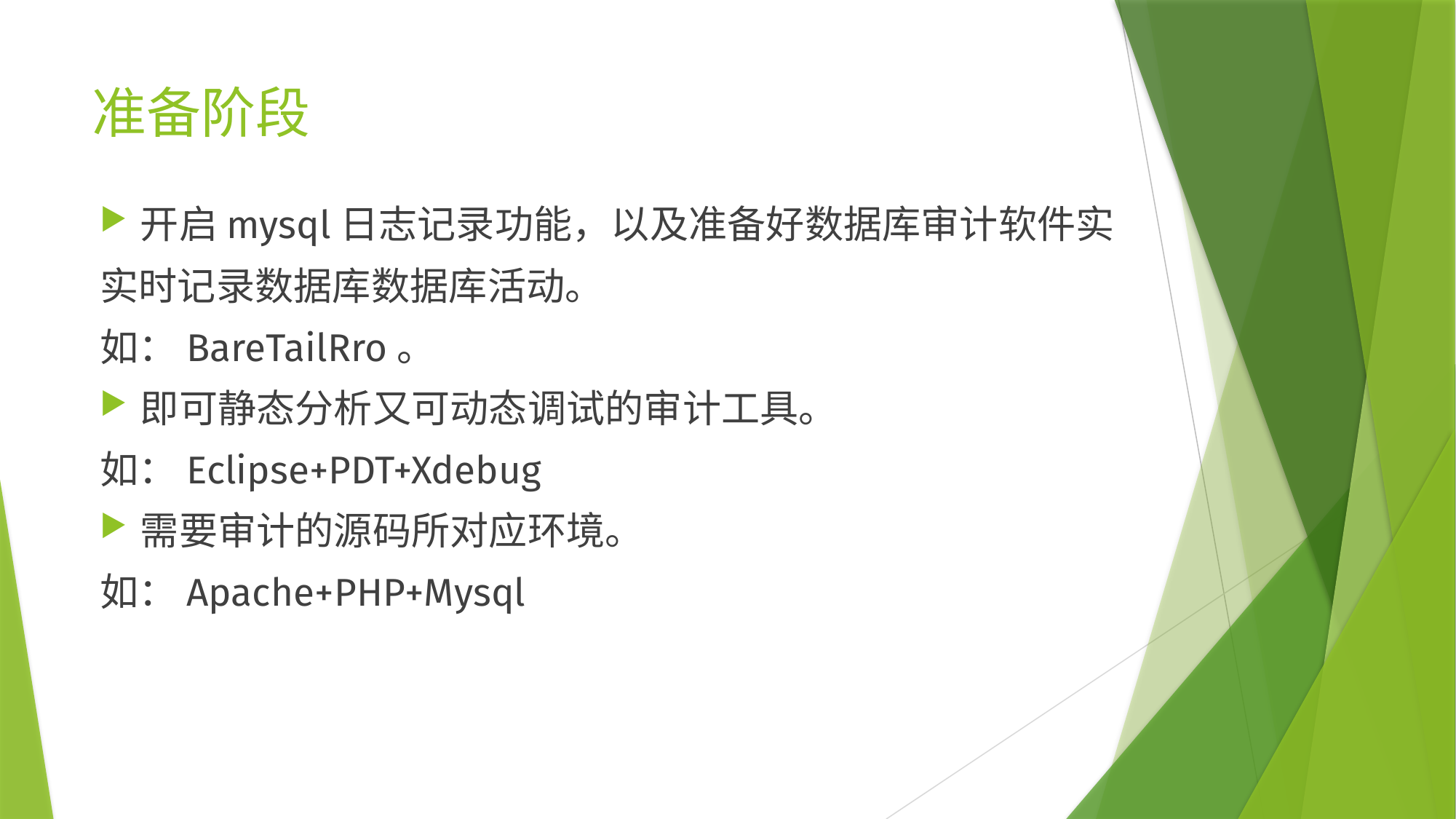

# 准备阶段
开启mysql日志记录功能，以及准备好数据库审计软件实
实时记录数据库数据库活动。
如：BareTailRro。
即可静态分析又可动态调试的审计工具。
如：Eclipse+PDT+Xdebug
需要审计的源码所对应环境。
如：Apache+PHP+Mysql